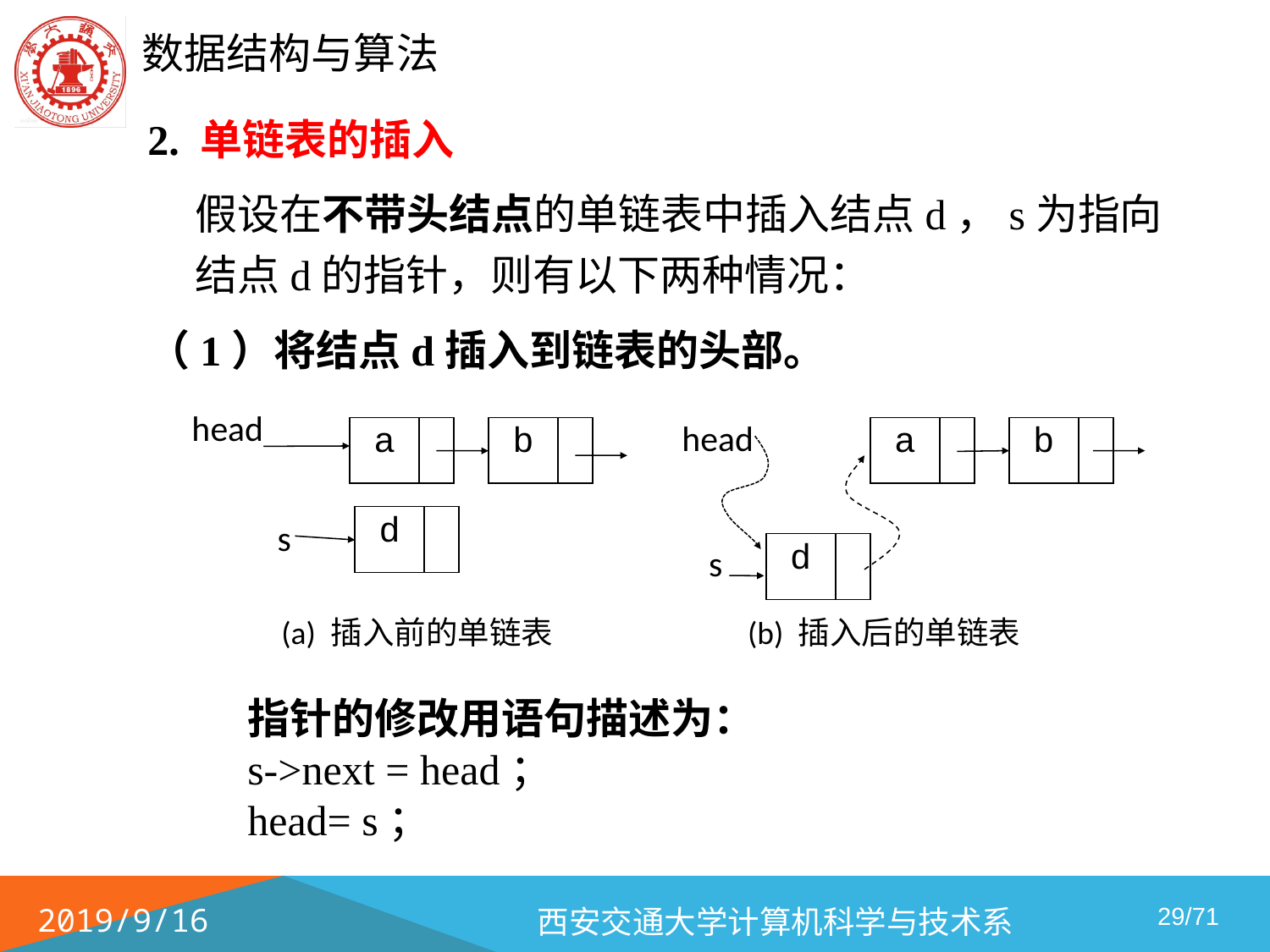

2. 单链表的插入
	假设在不带头结点的单链表中插入结点d，s为指向结点d的指针，则有以下两种情况：
（1）将结点d插入到链表的头部。

head
head
a

b

a

b

d

s
d

s

 (a) 插入前的单链表                          (b) 插入后的单链表
指针的修改用语句描述为：
s->next = head；
head= s；